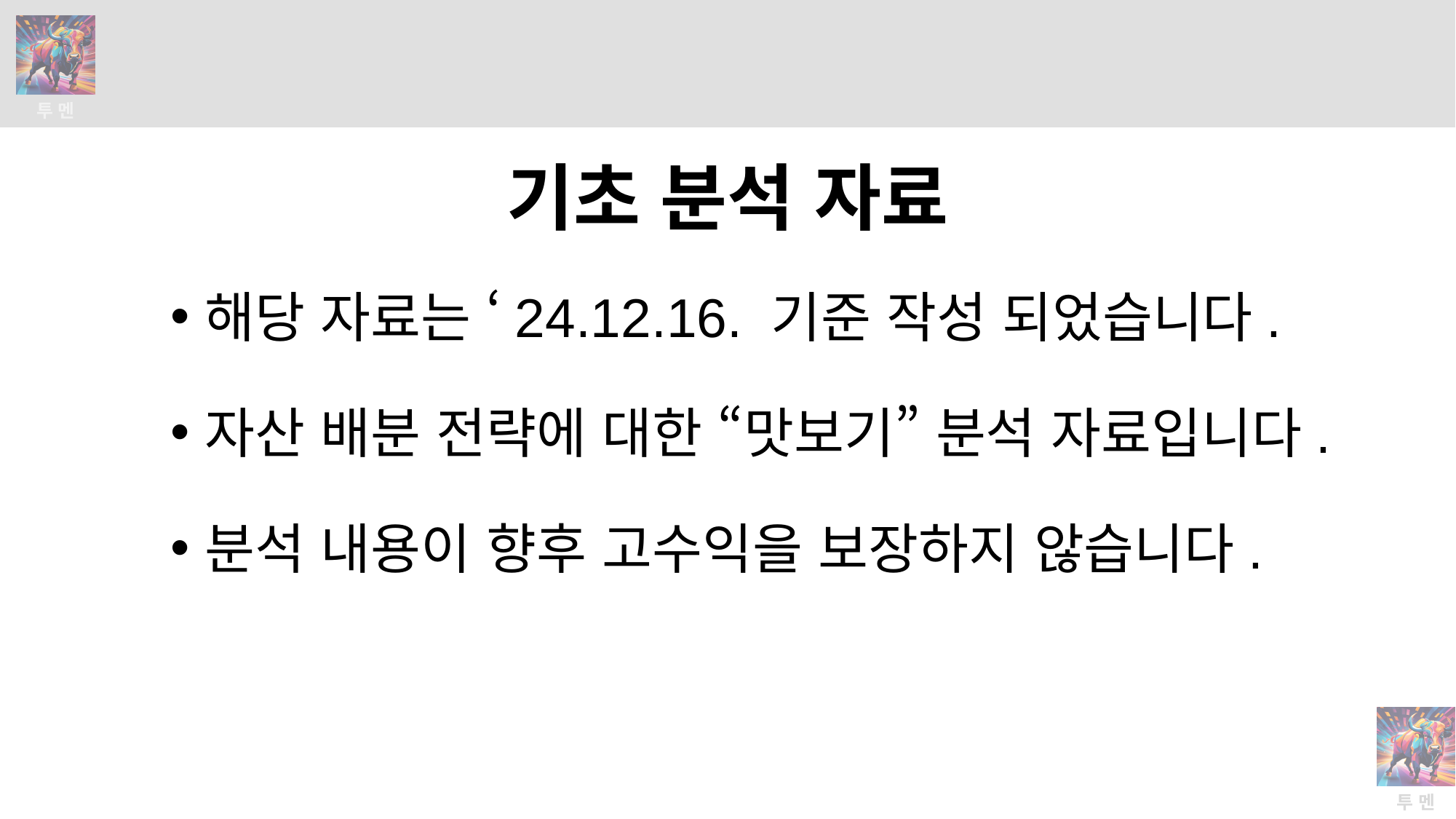

기초 분석 자료
해당 자료는 ‘24.12.16. 기준 작성 되었습니다.
자산 배분 전략에 대한 “맛보기” 분석 자료입니다.
분석 내용이 향후 고수익을 보장하지 않습니다.